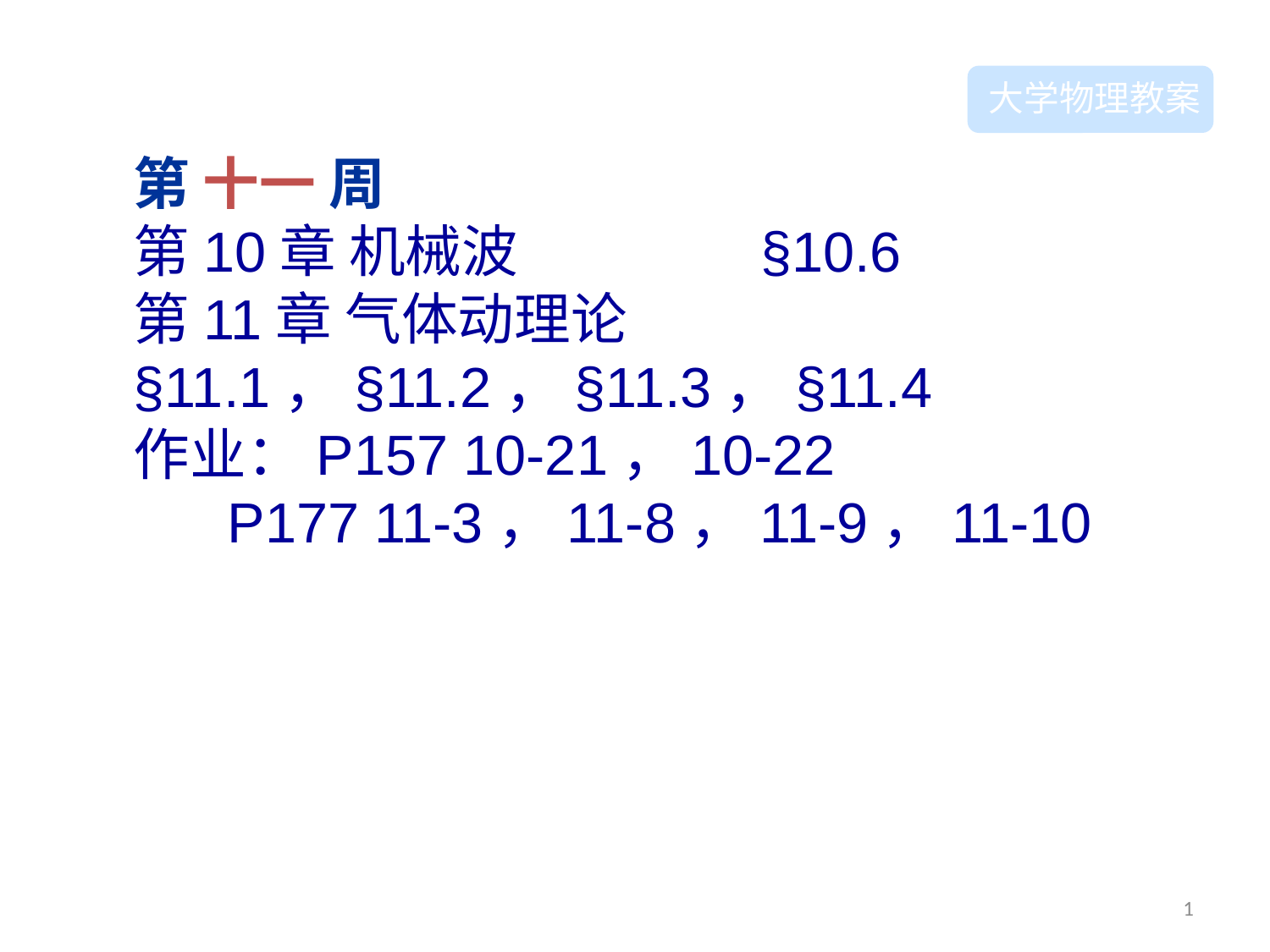

大学物理教案
第 十一 周
第10章 机械波                  §10.6
第11章 气体动理论              §11.1，§11.2，§11.3，§11.4
作业：P157 10-21，10-22
      P177 11-3，11-8，11-9，11-10
1